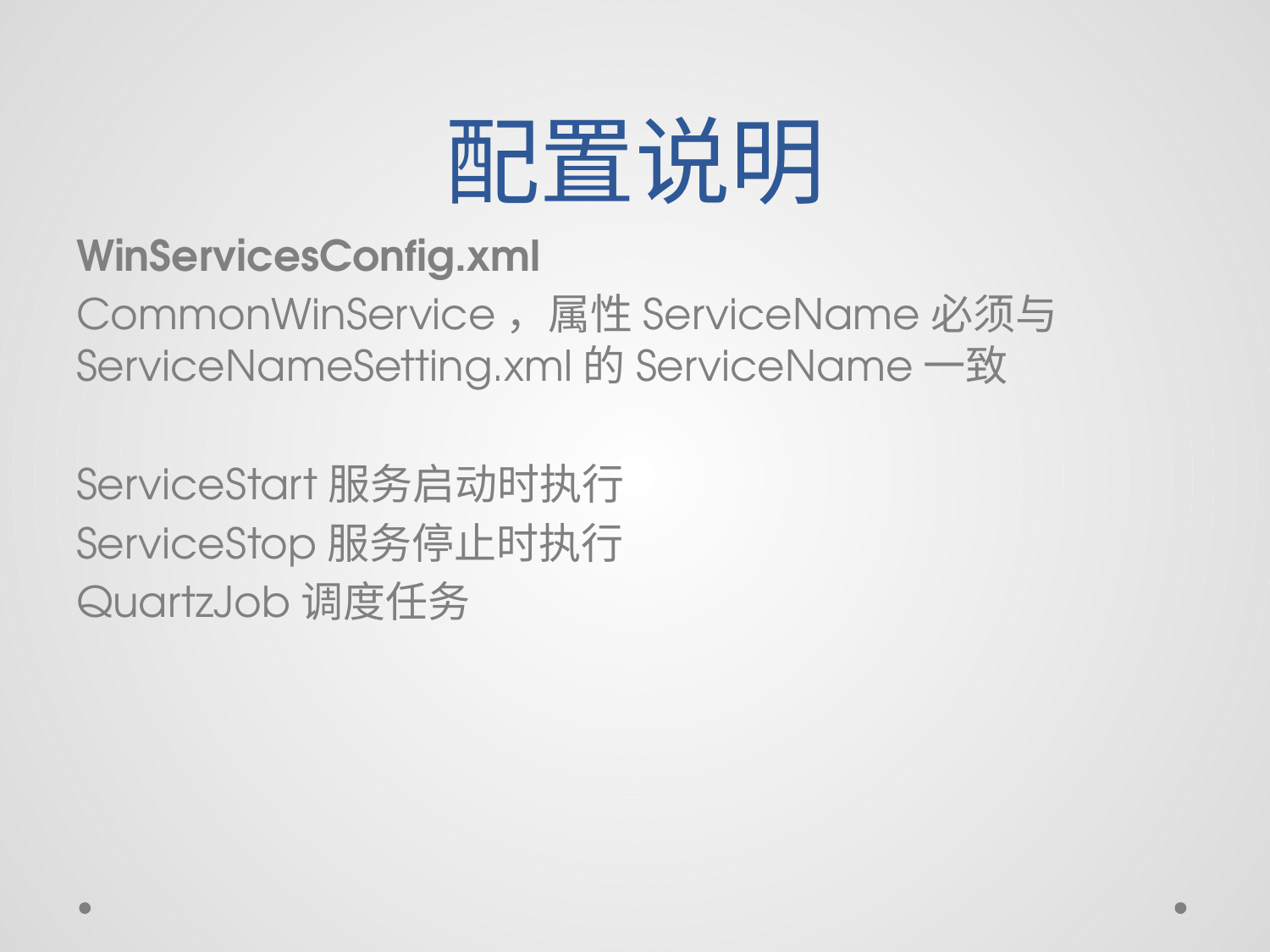

# 配置说明
WinServicesConfig.xml
CommonWinService，属性ServiceName必须与ServiceNameSetting.xml的ServiceName一致

ServiceStart服务启动时执行
ServiceStop服务停止时执行
QuartzJob调度任务